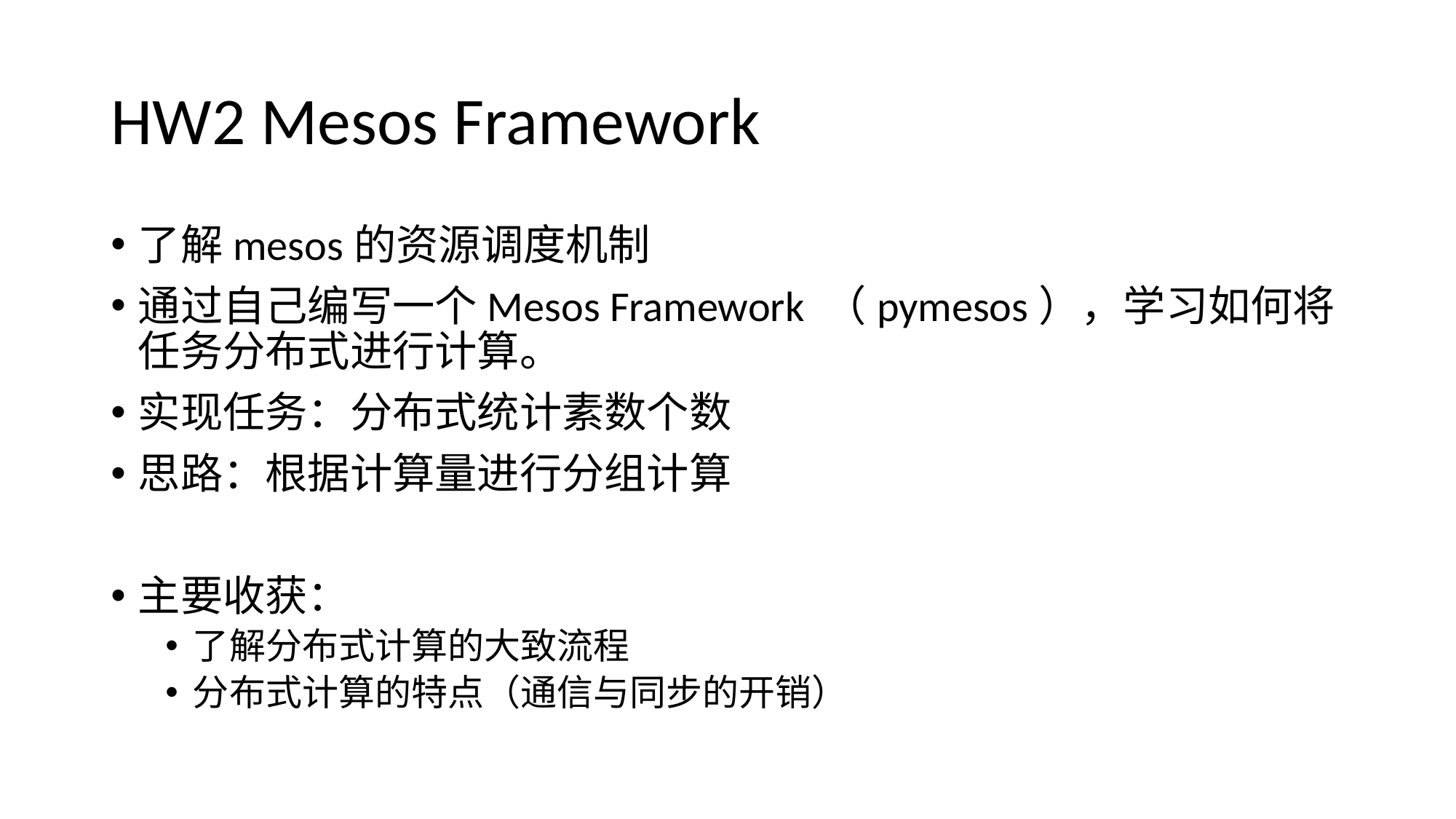

# HW2 Mesos Framework
了解mesos的资源调度机制
通过自己编写一个Mesos Framework （pymesos），学习如何将任务分布式进行计算。
实现任务：分布式统计素数个数
思路：根据计算量进行分组计算

主要收获：
了解分布式计算的大致流程
分布式计算的特点（通信与同步的开销）